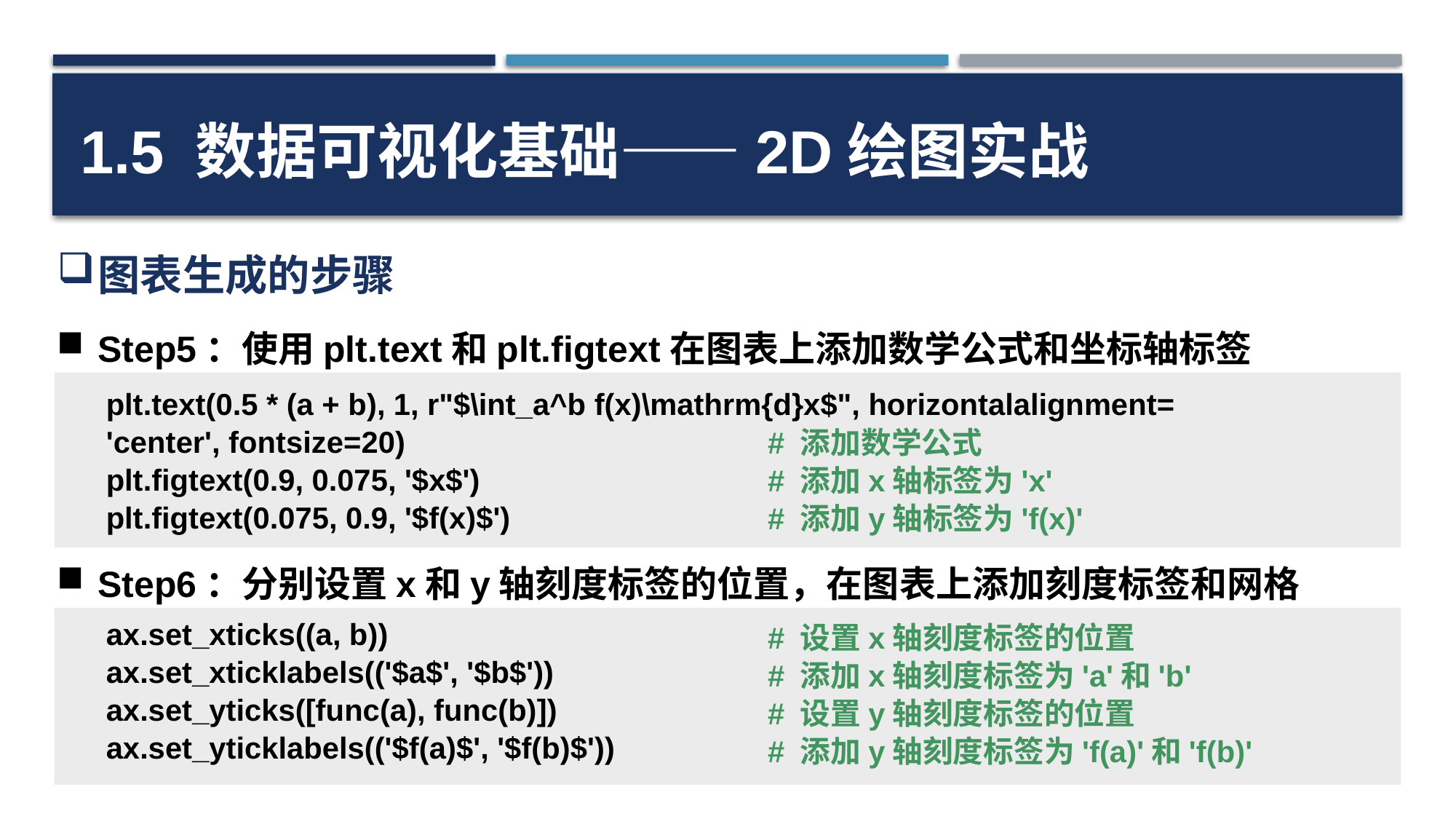

1.5 数据可视化基础——2D绘图实战
图表生成的步骤
Step5：使用plt.text和plt.figtext在图表上添加数学公式和坐标轴标签

plt.text(0.5 * (a + b), 1, r"$\int_a^b f(x)\mathrm{d}x$", horizontalalignment=
'center', fontsize=20)
plt.figtext(0.9, 0.075, '$x$')
plt.figtext(0.075, 0.9, '$f(x)$')

# 添加数学公式
# 添加x轴标签为'x'
# 添加y轴标签为'f(x)'
Step6：分别设置x和y轴刻度标签的位置，在图表上添加刻度标签和网格

ax.set_xticks((a, b))
ax.set_xticklabels(('$a$', '$b$'))
ax.set_yticks([func(a), func(b)])
ax.set_yticklabels(('$f(a)$', '$f(b)$'))
# 设置x轴刻度标签的位置
# 添加x轴刻度标签为'a'和'b'
# 设置y轴刻度标签的位置
# 添加y轴刻度标签为'f(a)'和'f(b)'
36